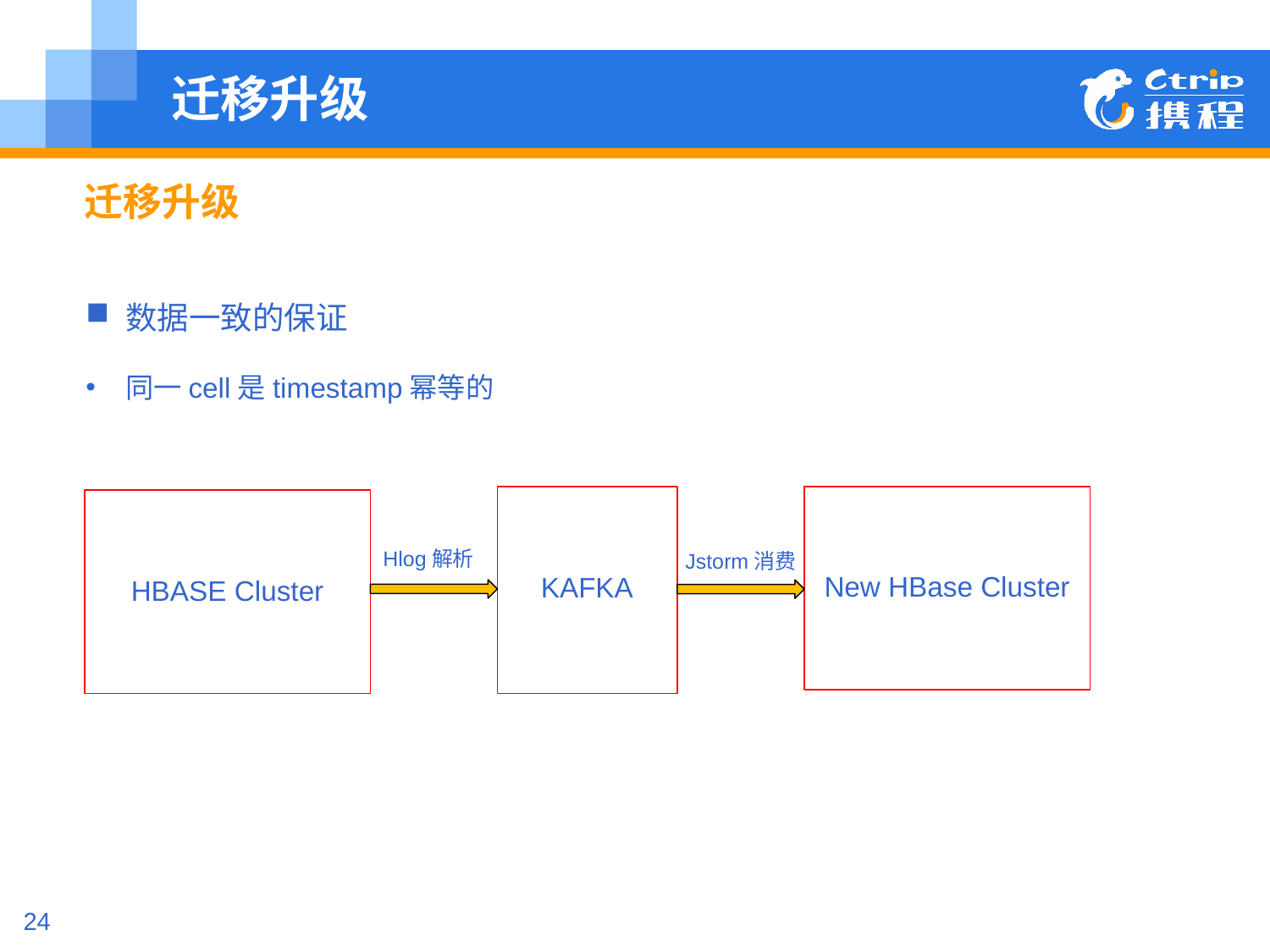

# 迁移升级
迁移升级
数据一致的保证
同一cell是timestamp幂等的

New HBase Cluster

KAFKA

HBASE Cluster

Hlog解析

Jstorm消费

24